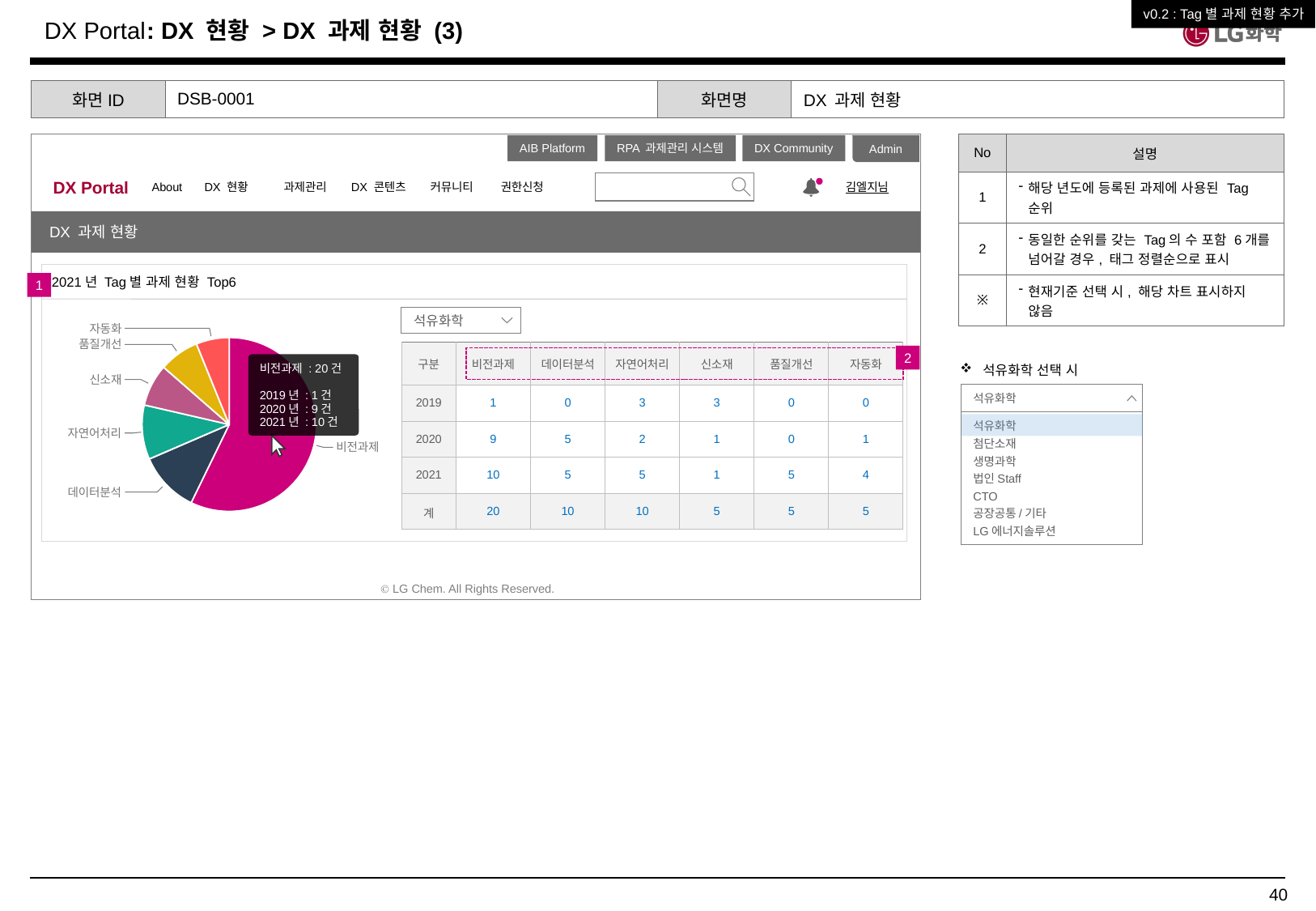

v0.2 : Tag별 과제 현황 추가
: DX 현황 > DX 과제 현황 (3)
| 화면ID | DSB-0001 | 화면명 | DX 과제 현황 |
| --- | --- | --- | --- |

| No | 설명 |
| --- | --- |
| 1 | 해당 년도에 등록된 과제에 사용된 Tag 순위 |
| 2 | 동일한 순위를 갖는 Tag의 수 포함 6개를 넘어갈 경우, 태그 정렬순으로 표시 |
| ※ | 현재기준 선택 시, 해당 차트 표시하지 않음 |

Admin
DX Portal

About
DX 현황
과제관리
DX 콘텐츠
커뮤니티
권한신청
김엘지님

AIB Platform
RPA 과제관리 시스템
DX Community
공지사항

DX 과제 현황

2021년 Tag별 과제 현황 Top6

1
석유화학

자동화

품질개선

신소재

자연어처리

비전과제

데이터분석

| 구분 | 비전과제 | 데이터분석 | 자연어처리 | 신소재 | 품질개선 | 자동화 |
| --- | --- | --- | --- | --- | --- | --- |
| 2019 | 1 | 0 | 3 | 3 | 0 | 0 |
| 2020 | 9 | 5 | 2 | 1 | 0 | 1 |
| 2021 | 10 | 5 | 5 | 1 | 5 | 4 |
| 계 | 20 | 10 | 10 | 5 | 5 | 5 |
2

비전과제 : 20건

2019년 : 1건
2020년 : 9건
2021년 : 10건
석유화학 선택 시
석유화학

석유화학
첨단소재
생명과학
법인Staff
CTO
공장공통/기타
LG에너지솔루션

Ⓒ LG Chem. All Rights Reserved.